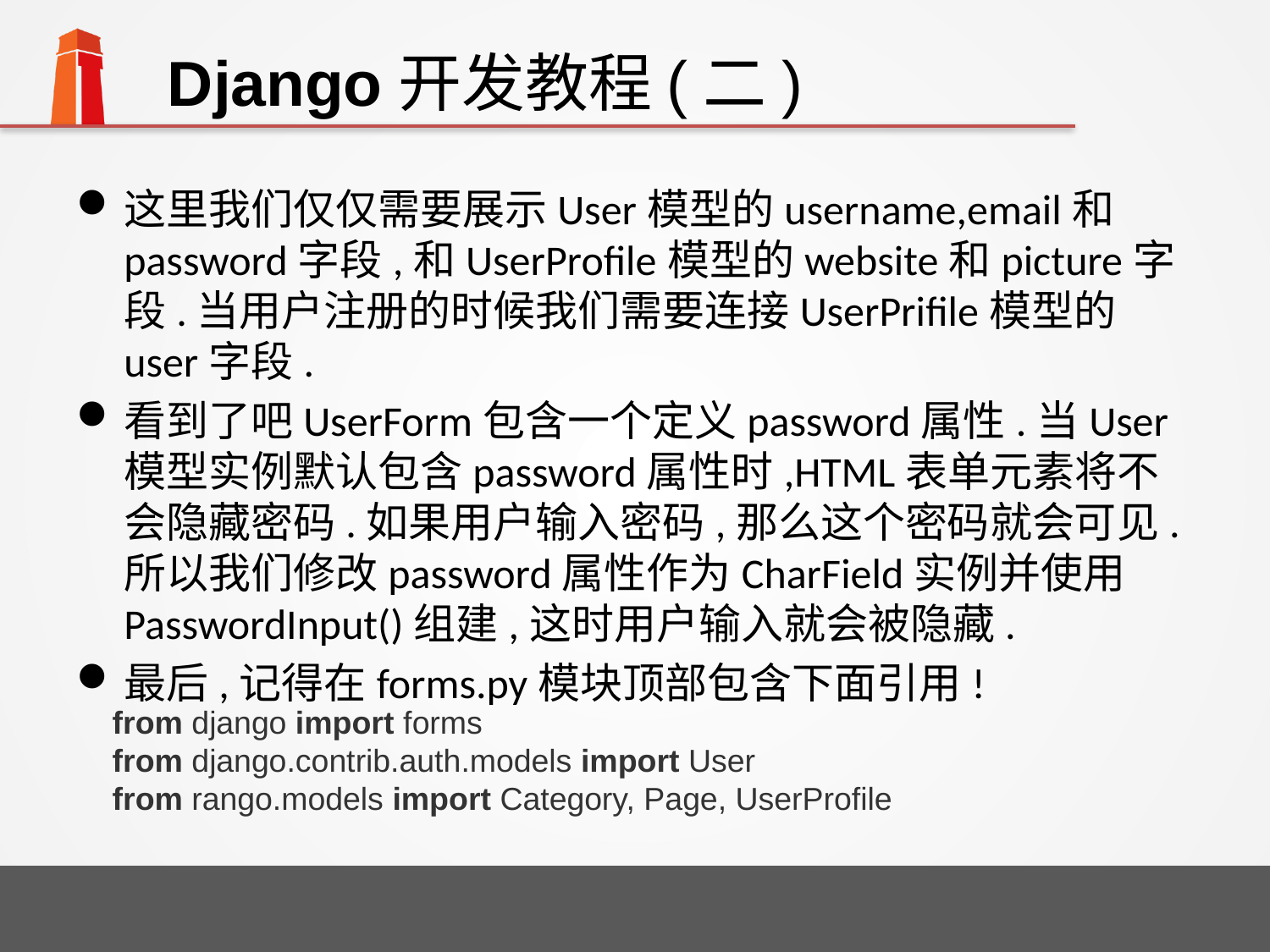

# Django开发教程(二)
这里我们仅仅需要展示User模型的username,email和password字段,和UserProfile模型的website和picture字段.当用户注册的时候我们需要连接UserPrifile模型的user字段.
看到了吧UserForm包含一个定义password属性.当User模型实例默认包含password属性时,HTML表单元素将不会隐藏密码.如果用户输入密码,那么这个密码就会可见.所以我们修改password属性作为CharField实例并使用PasswordInput()组建,这时用户输入就会被隐藏.
最后,记得在forms.py模块顶部包含下面引用!
from django import forms
from django.contrib.auth.models import User
from rango.models import Category, Page, UserProfile